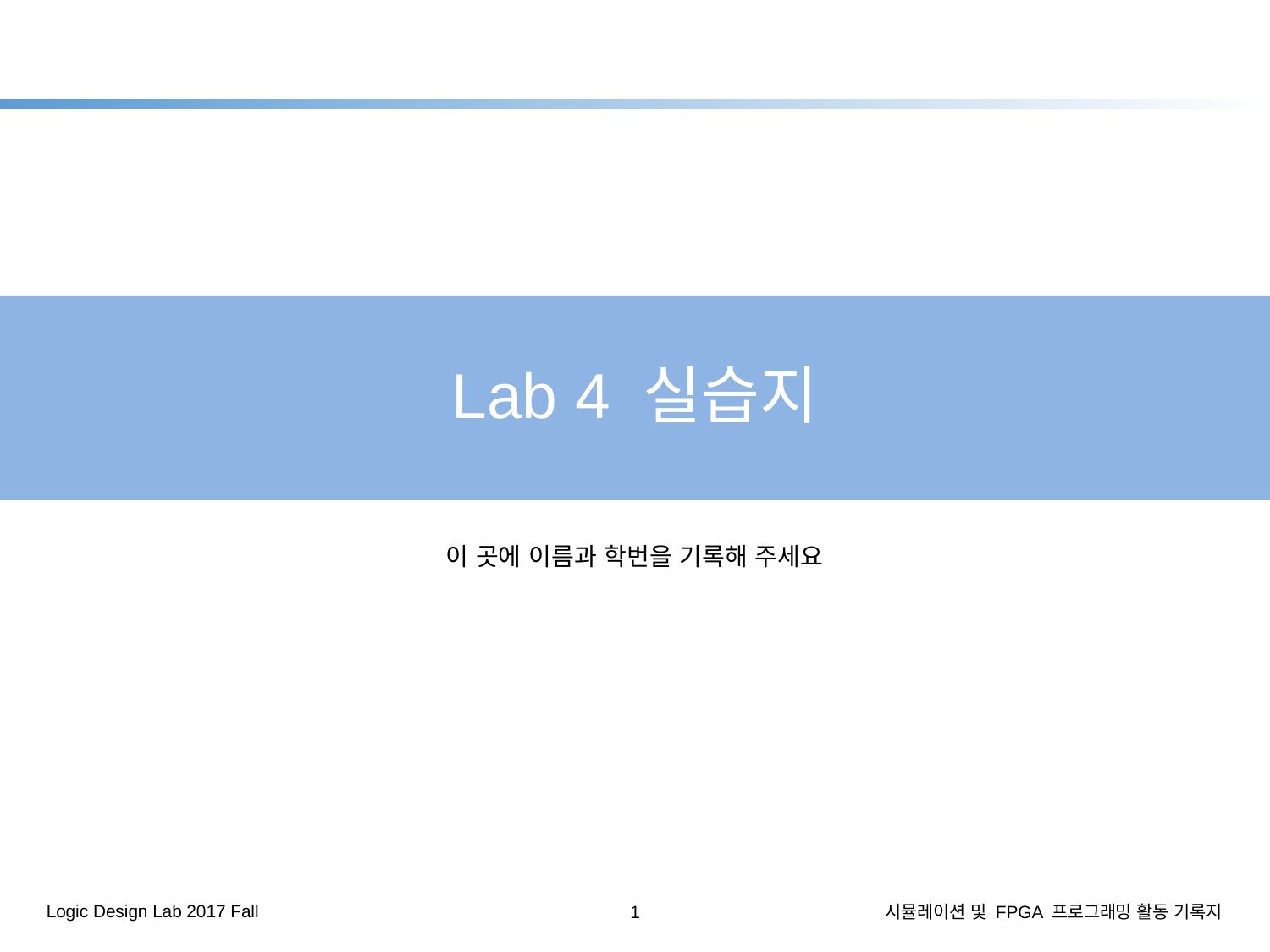

# Lab 4 실습지
이 곳에 이름과 학번을 기록해 주세요
1
시뮬레이션 및 FPGA 프로그래밍 활동 기록지